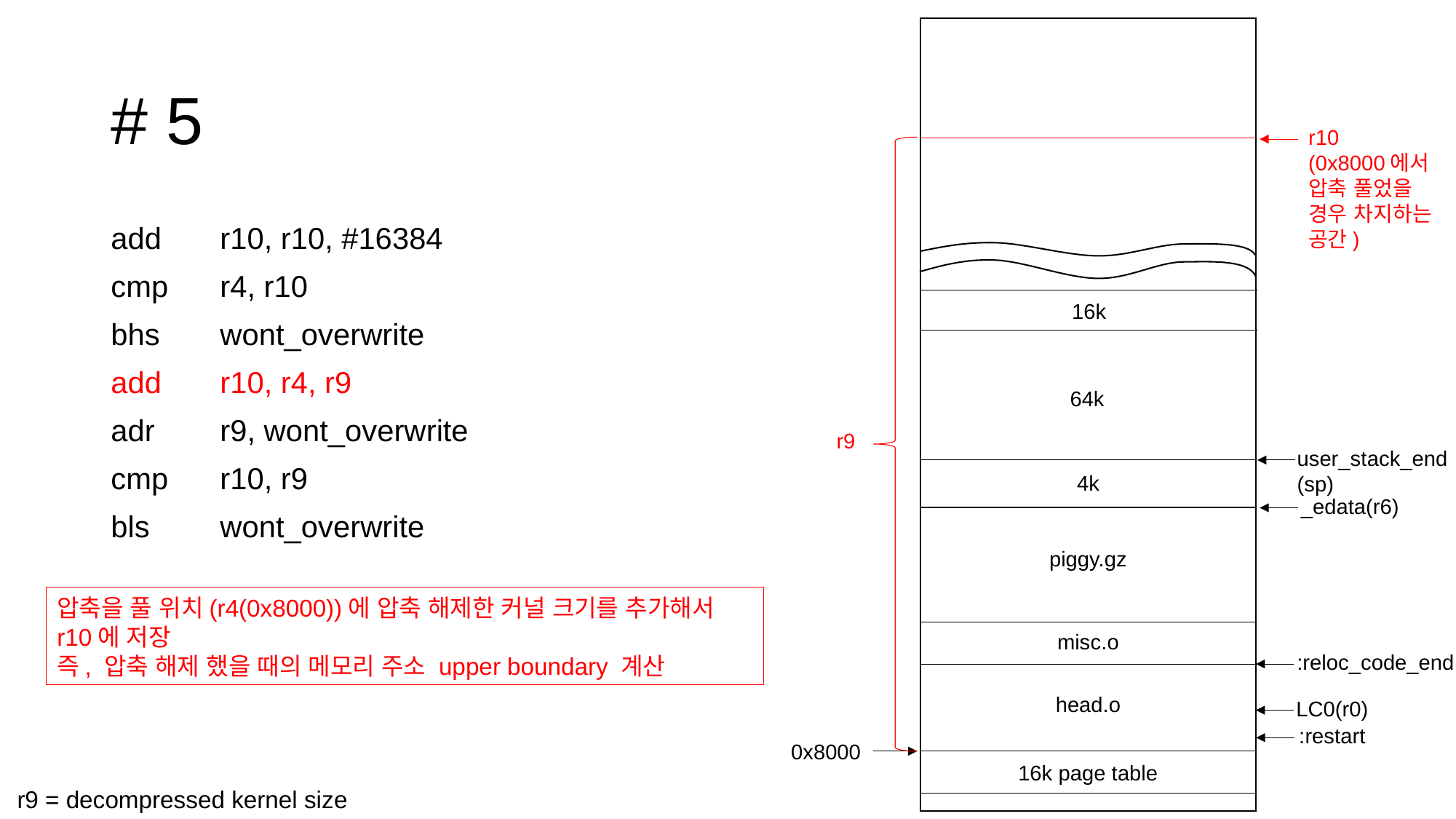

# # 5
r10
(0x8000에서
압축 풀었을
경우 차지하는
공간)

add	r10, r10, #16384
cmp	r4, r10
bhs	wont_overwrite
add	r10, r4, r9
adr	r9, wont_overwrite
cmp	r10, r9
bls	wont_overwrite

16k
64k
r9

user_stack_end
(sp)
4k
_edata(r6)
piggy.gz
압축을 풀 위치(r4(0x8000))에 압축 해제한 커널 크기를 추가해서 r10에 저장
즉, 압축 해제 했을 때의 메모리 주소 upper boundary 계산
misc.o
:reloc_code_end
head.o
LC0(r0)
:restart
0x8000
16k page table
r9 = decompressed kernel size